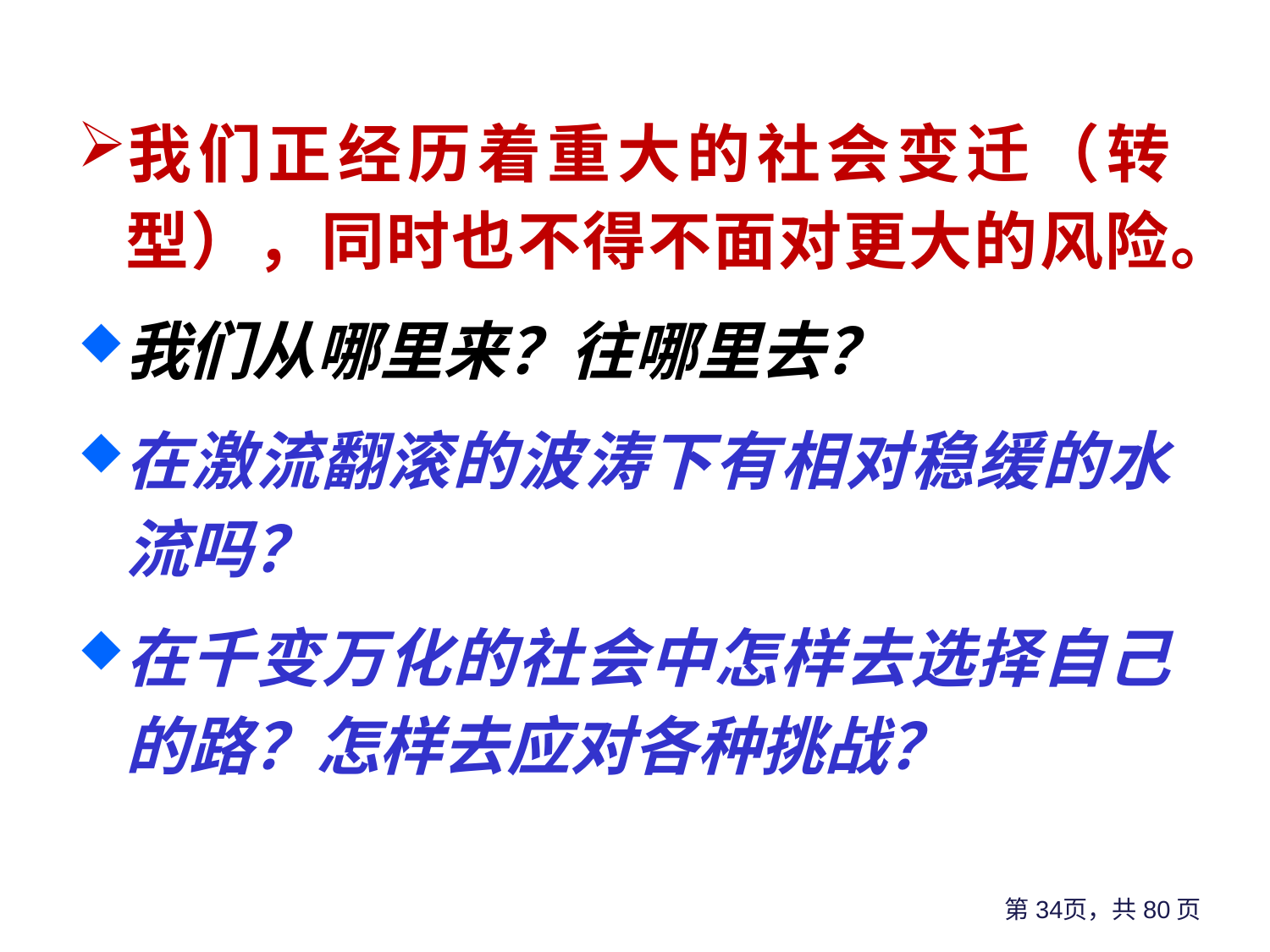

我们正经历着重大的社会变迁（转型），同时也不得不面对更大的风险。
我们从哪里来？往哪里去？
在激流翻滚的波涛下有相对稳缓的水流吗？
在千变万化的社会中怎样去选择自己的路？怎样去应对各种挑战？
第34页，共80页